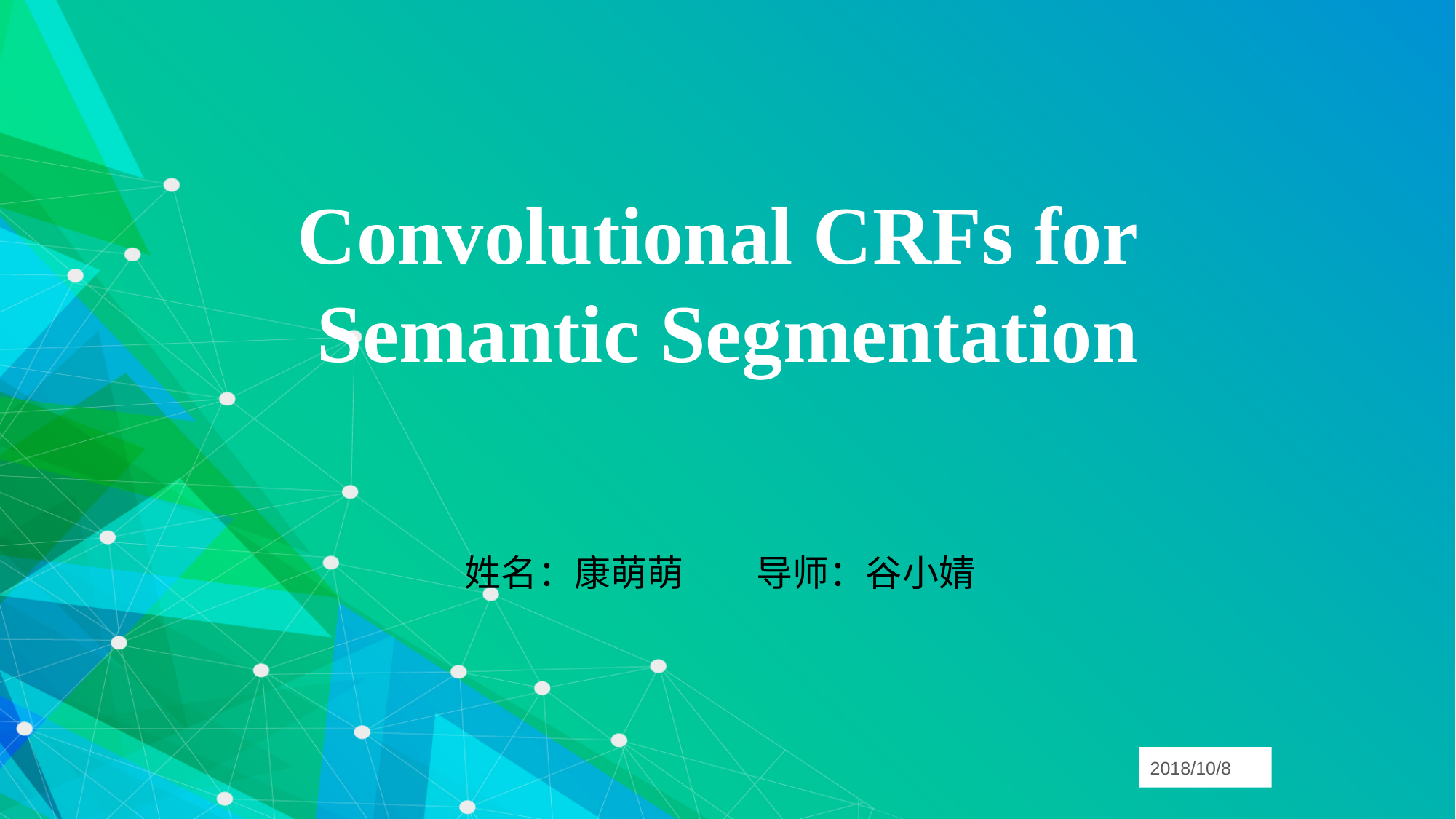

Convolutional CRFs for
Semantic Segmentation

姓名：康萌萌         导师：谷小婧

2018/10/8